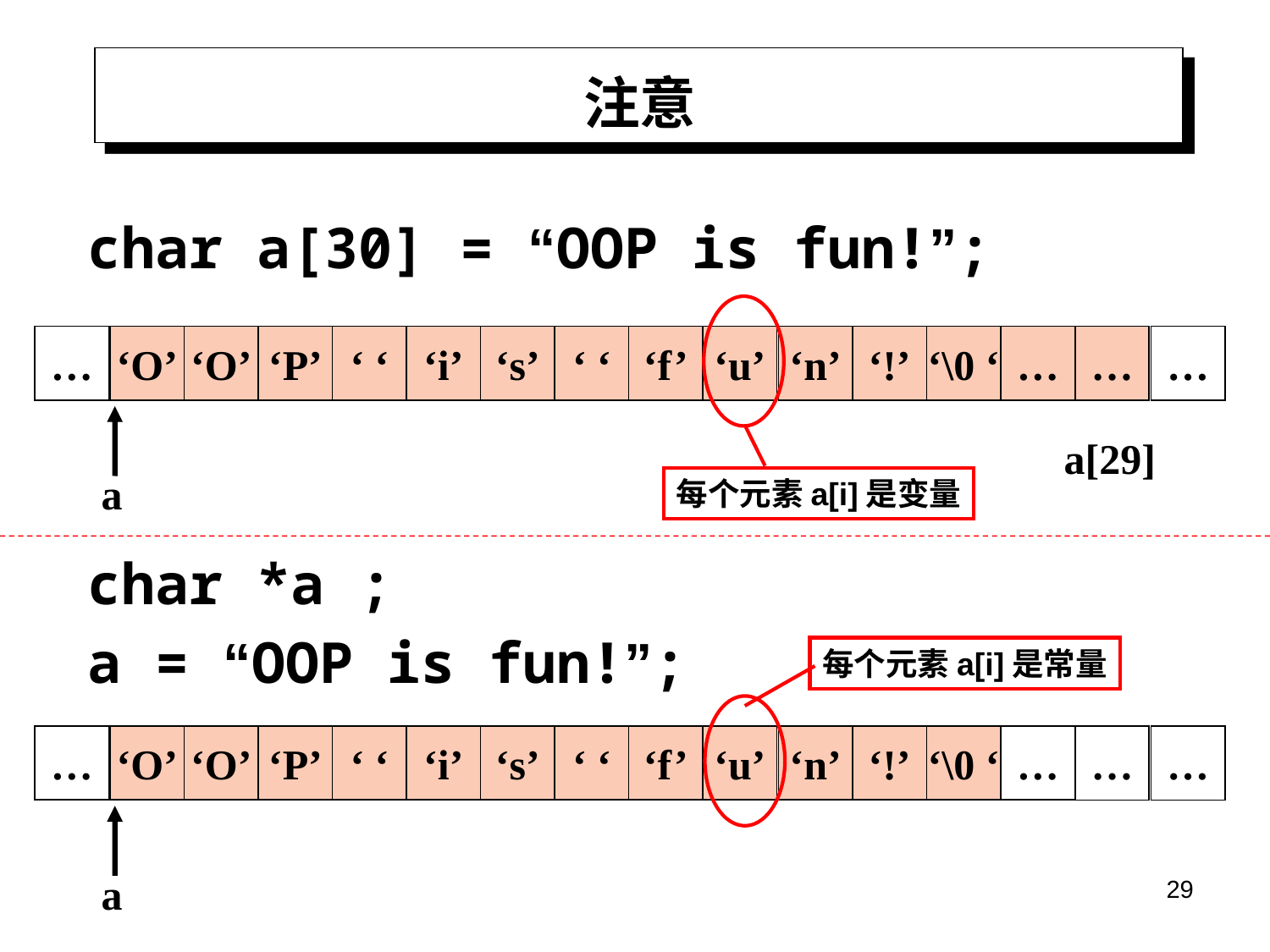

# 注意
char a[30] = “OOP is fun!”;

char *a ;
a = “OOP is fun!”;

…
‘O’
‘O’
‘P’
‘ ‘
‘i’
‘s’
‘ ‘
‘f’
‘u’
‘n’
‘!’
‘\0 ‘
…
…
…

a[29]
a
每个元素a[i]是变量

每个元素a[i]是常量

…
‘O’
‘O’
‘P’
‘ ‘
‘i’
‘s’
‘ ‘
‘f’
‘u’
‘n’
‘!’
‘\0 ‘
…
…
…

a
29